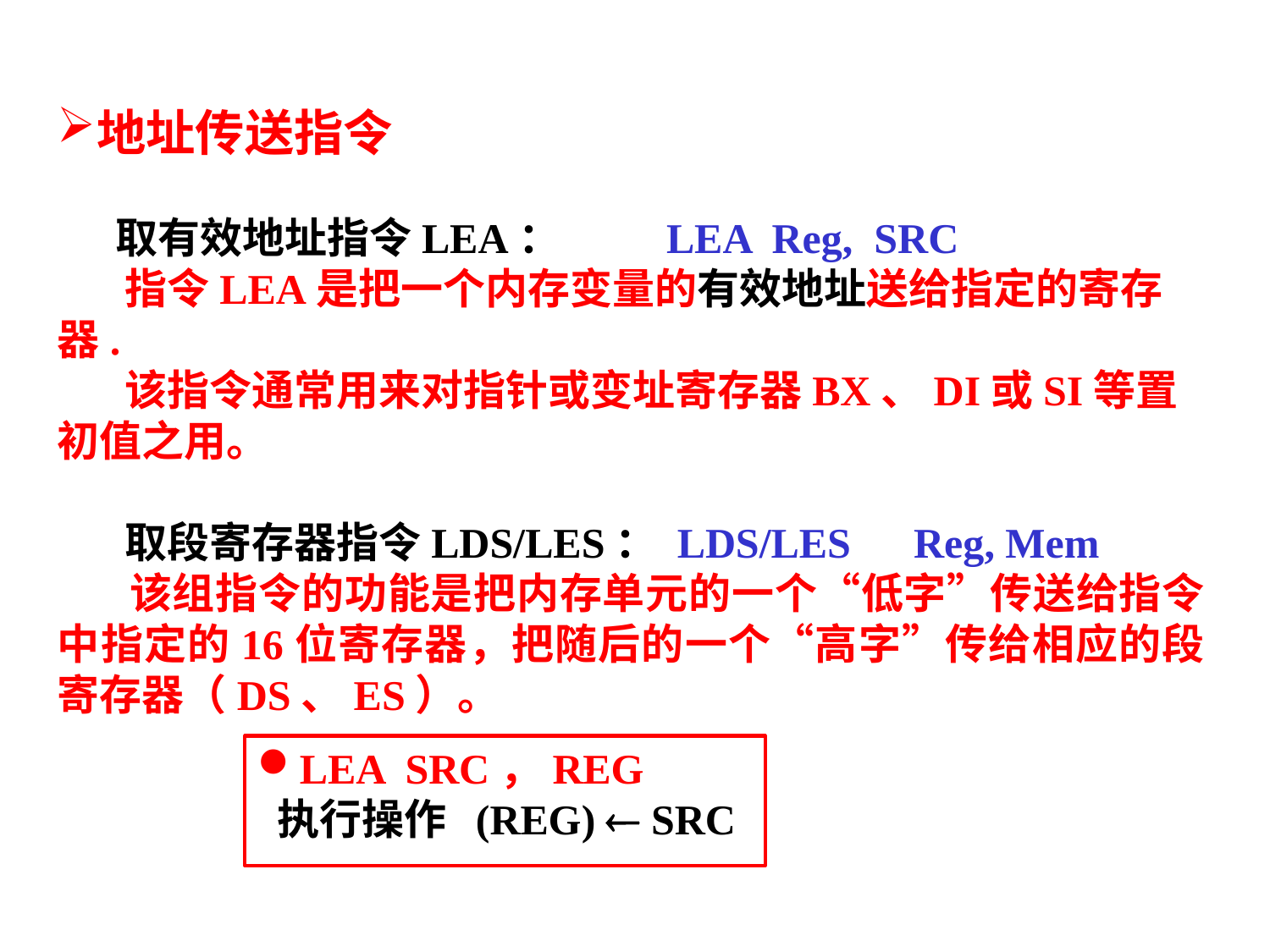

地址传送指令

     取有效地址指令LEA：          LEA  Reg,  SRC
      指令LEA是把一个内存变量的有效地址送给指定的寄存器.
      该指令通常用来对指针或变址寄存器BX、DI或SI等置初值之用。

      取段寄存器指令LDS/LES： LDS/LES　Reg, Mem
      该组指令的功能是把内存单元的一个“低字”传送给指令中指定的16位寄存器，把随后的一个“高字”传给相应的段寄存器（DS、ES）。
LEA  SRC，REG
 执行操作  (REG) ← SRC